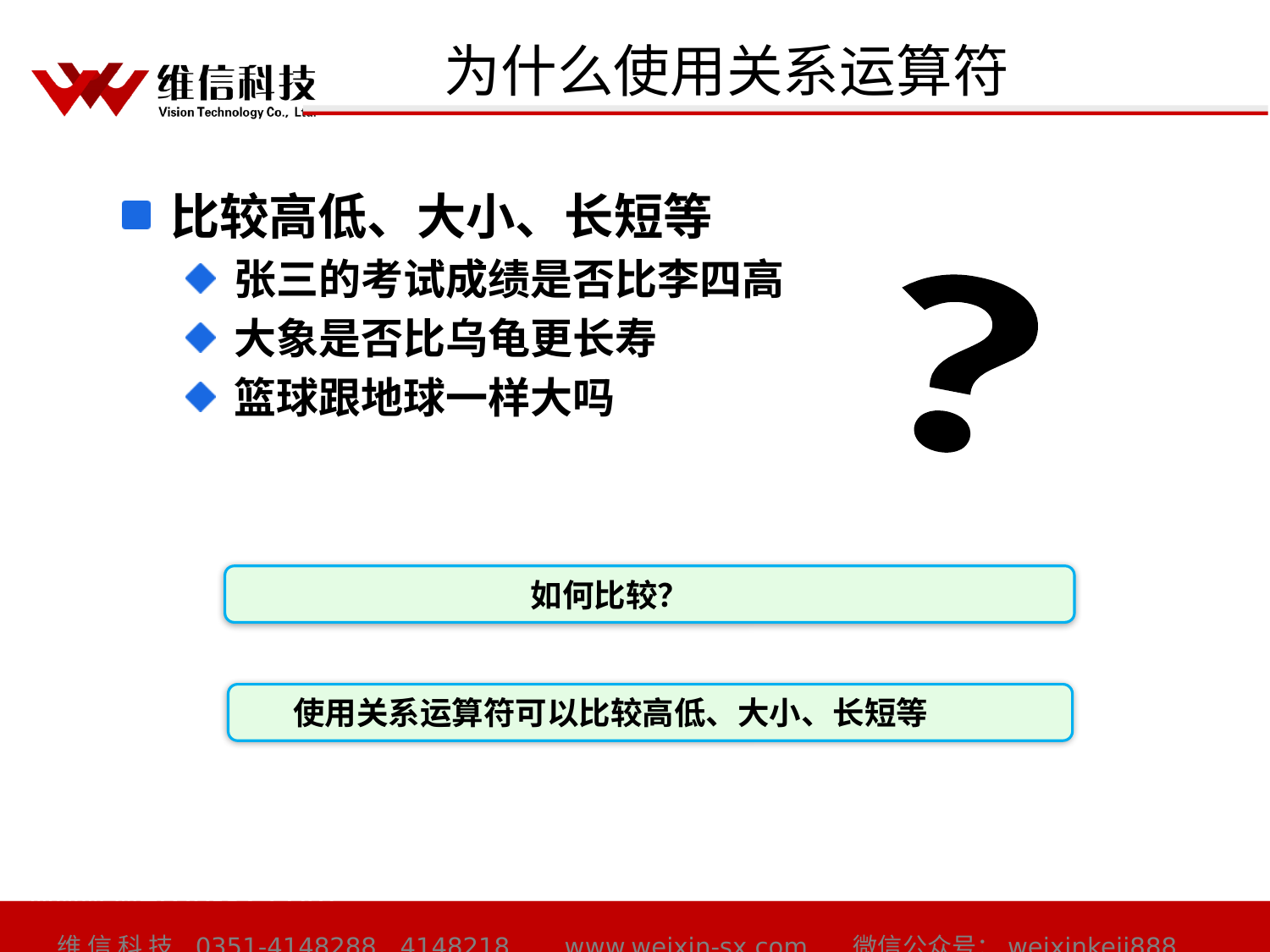

# 为什么使用关系运算符

比较高低、大小、长短等
张三的考试成绩是否比李四高
大象是否比乌龟更长寿
篮球跟地球一样大吗
？
如何比较？
使用关系运算符可以比较高低、大小、长短等